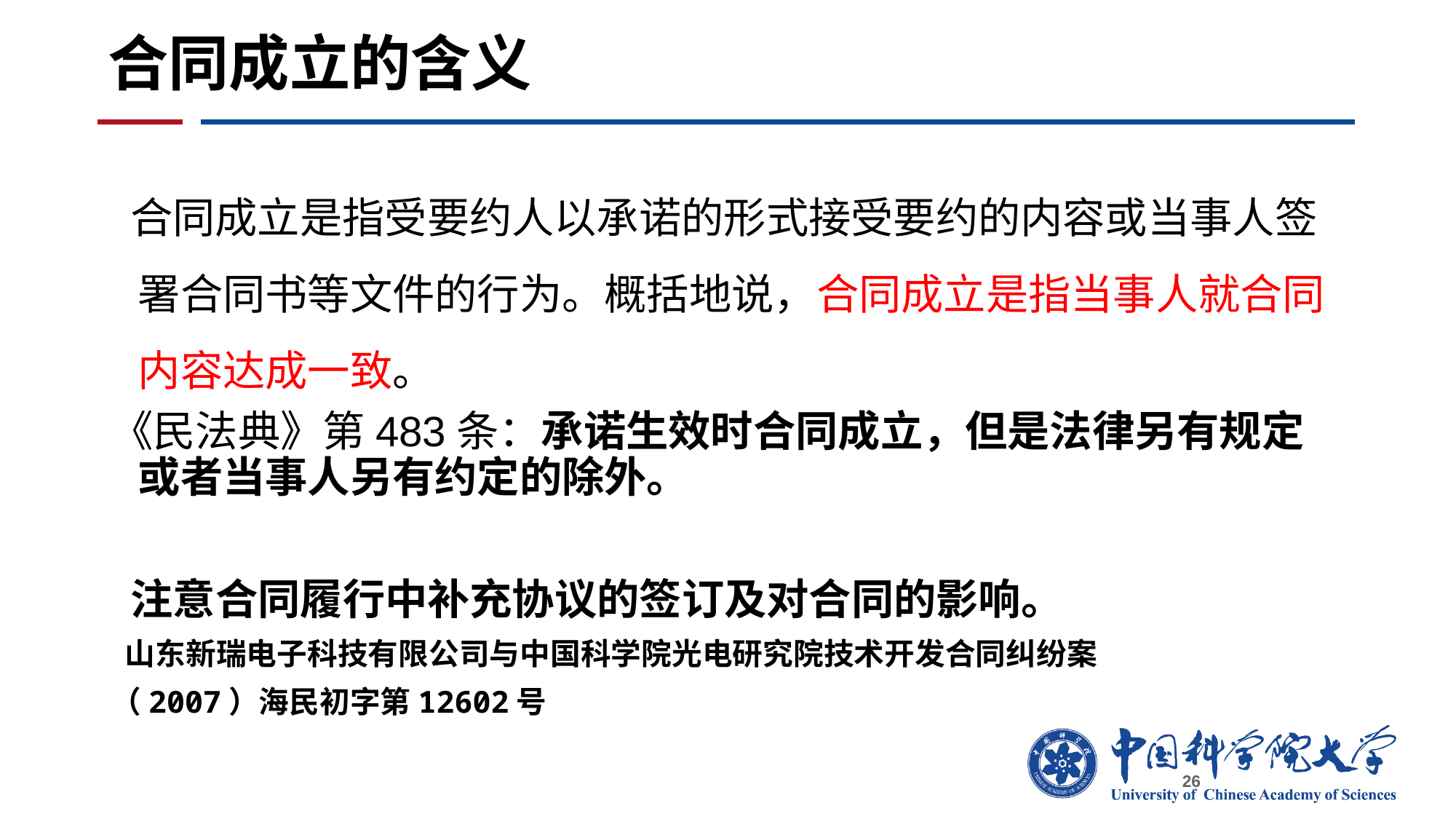

# 合同成立的含义
 合同成立是指受要约人以承诺的形式接受要约的内容或当事人签署合同书等文件的行为。概括地说，合同成立是指当事人就合同内容达成一致。
《民法典》第483条：承诺生效时合同成立，但是法律另有规定或者当事人另有约定的除外。

 注意合同履行中补充协议的签订及对合同的影响。
 山东新瑞电子科技有限公司与中国科学院光电研究院技术开发合同纠纷案
（2007）海民初字第12602号

26